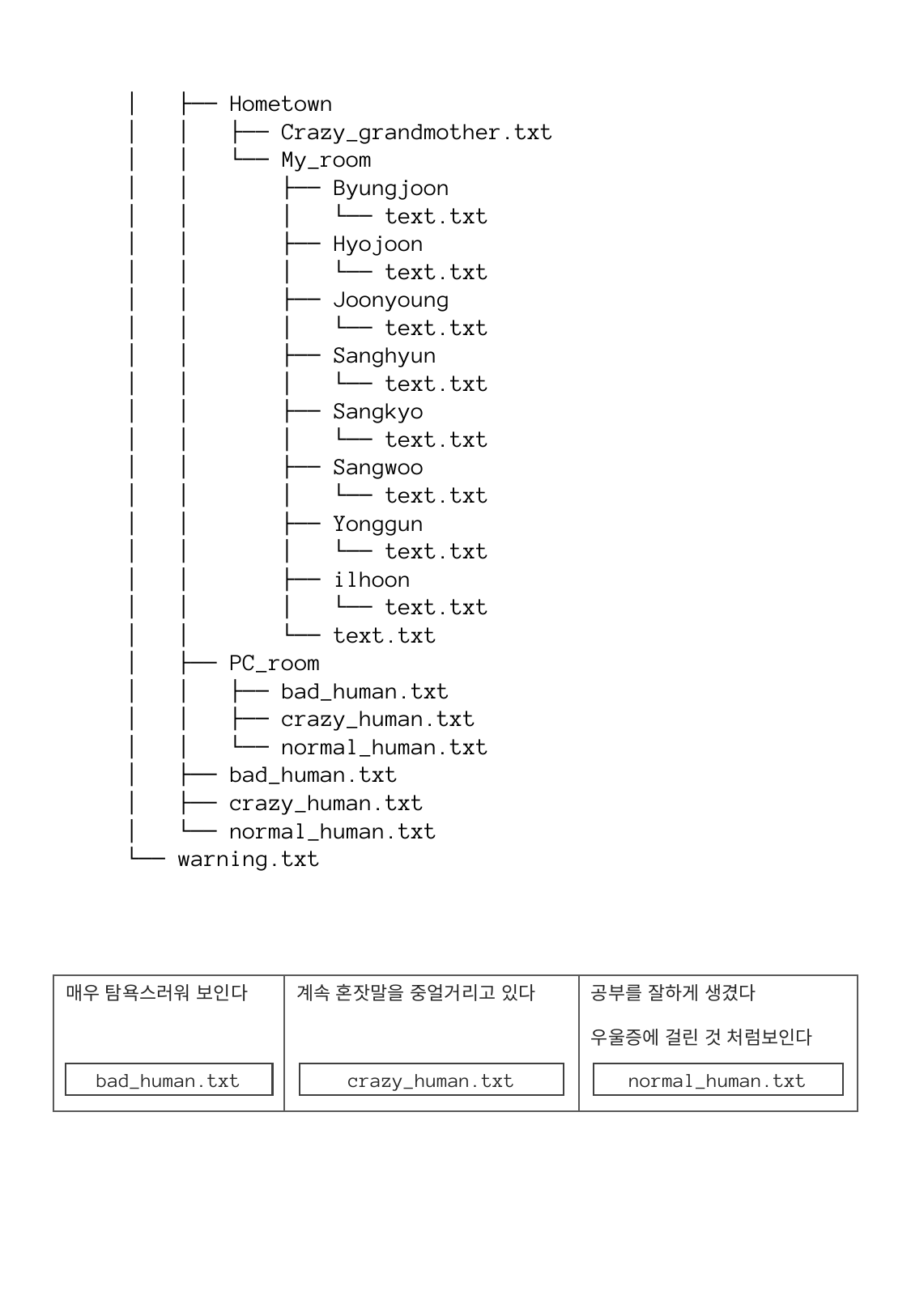

│   ├── Hometown
    │   │   ├── Crazy_grandmother.txt
    │   │   └── My_room
    │   │       ├── Byungjoon
    │   │       │   └── text.txt
    │   │       ├── Hyojoon
    │   │       │   └── text.txt
    │   │       ├── Joonyoung
    │   │       │   └── text.txt
    │   │       ├── Sanghyun
    │   │       │   └── text.txt
    │   │       ├── Sangkyo
    │   │       │   └── text.txt
    │   │       ├── Sangwoo
    │   │       │   └── text.txt
    │   │       ├── Yonggun
    │   │       │   └── text.txt
    │   │       ├── ilhoon
    │   │       │   └── text.txt
    │   │       └── text.txt
    │   ├── PC_room
    │   │   ├── bad_human.txt
    │   │   ├── crazy_human.txt
    │   │   └── normal_human.txt
    │   ├── bad_human.txt
    │   ├── crazy_human.txt
    │   └── normal_human.txt
    └── warning.txt
매우 탐욕스러워 보인다
bad_human.txt
계속 혼잣말을 중얼거리고 있다
crazy_human.txt
공부를 잘하게 생겼다

우울증에 걸린 것 처럼보인다
normal_human.txt